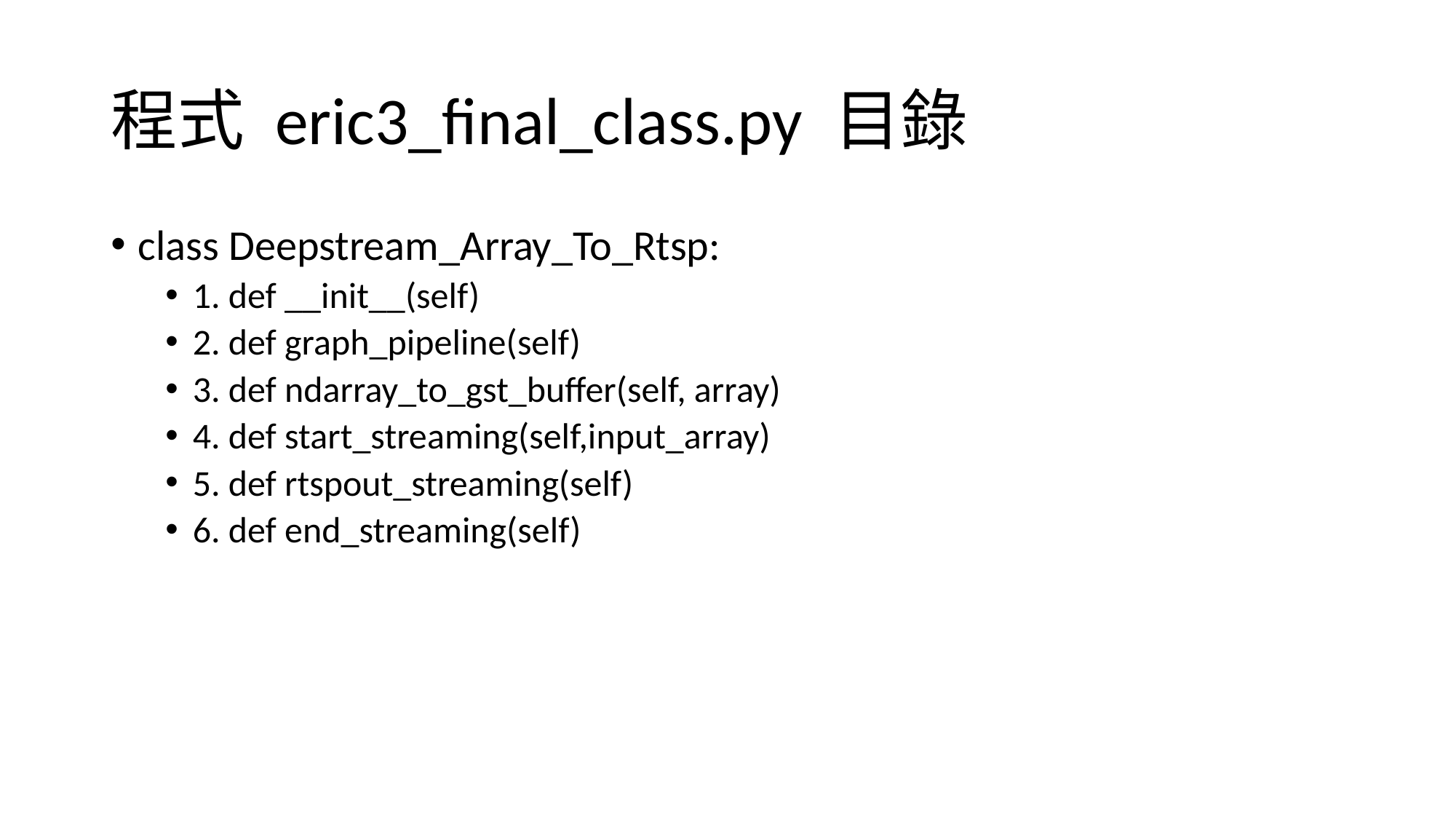

# 程式 eric3_final_class.py 目錄
class Deepstream_Array_To_Rtsp:
1. def __init__(self)
2. def graph_pipeline(self)
3. def ndarray_to_gst_buffer(self, array)
4. def start_streaming(self,input_array)
5. def rtspout_streaming(self)
6. def end_streaming(self)